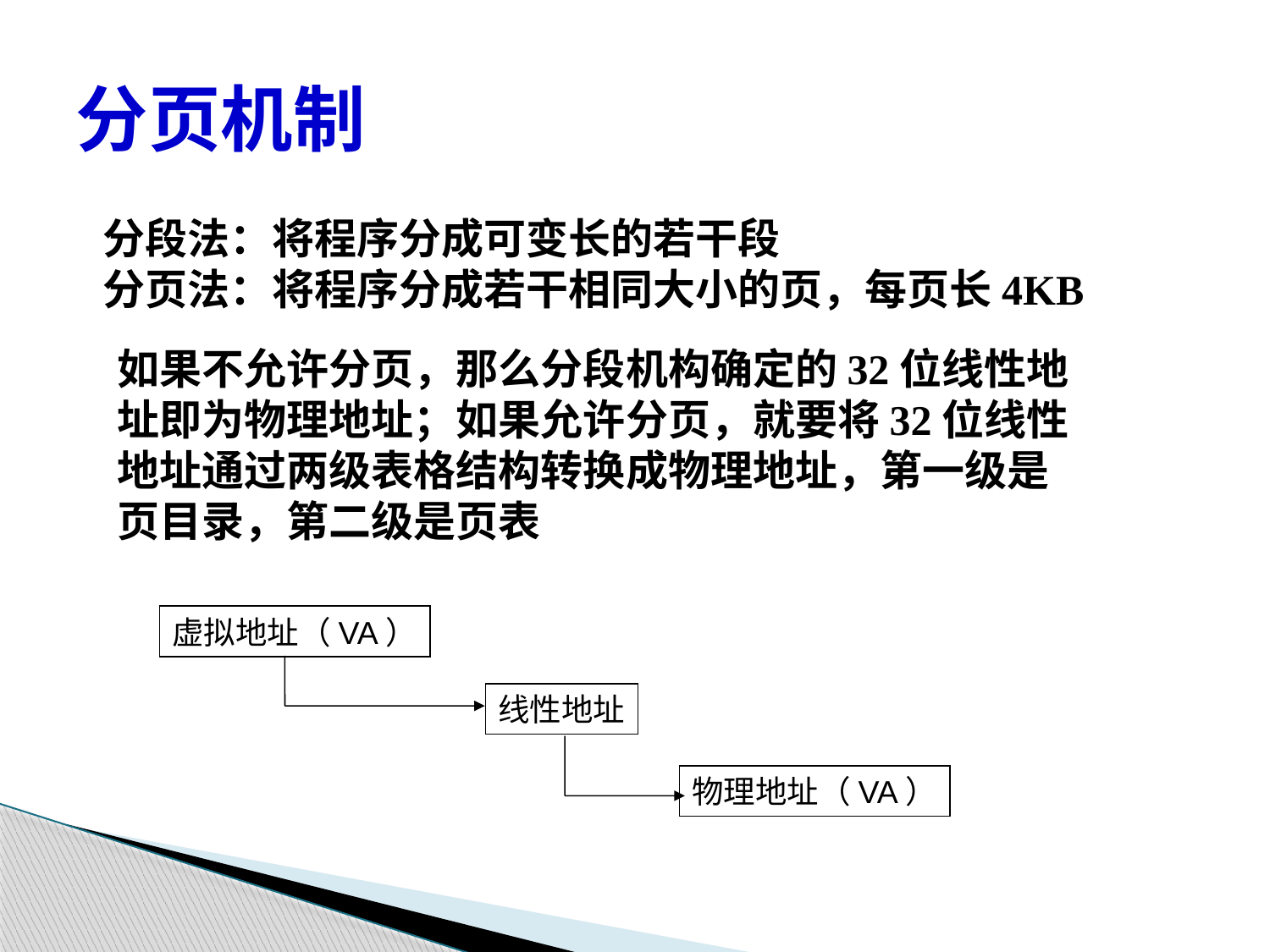

# 分页机制
分段法：将程序分成可变长的若干段
分页法：将程序分成若干相同大小的页，每页长4KB
如果不允许分页，那么分段机构确定的32位线性地址即为物理地址；如果允许分页，就要将32位线性地址通过两级表格结构转换成物理地址，第一级是页目录，第二级是页表
虚拟地址（VA）

线性地址

物理地址（VA）